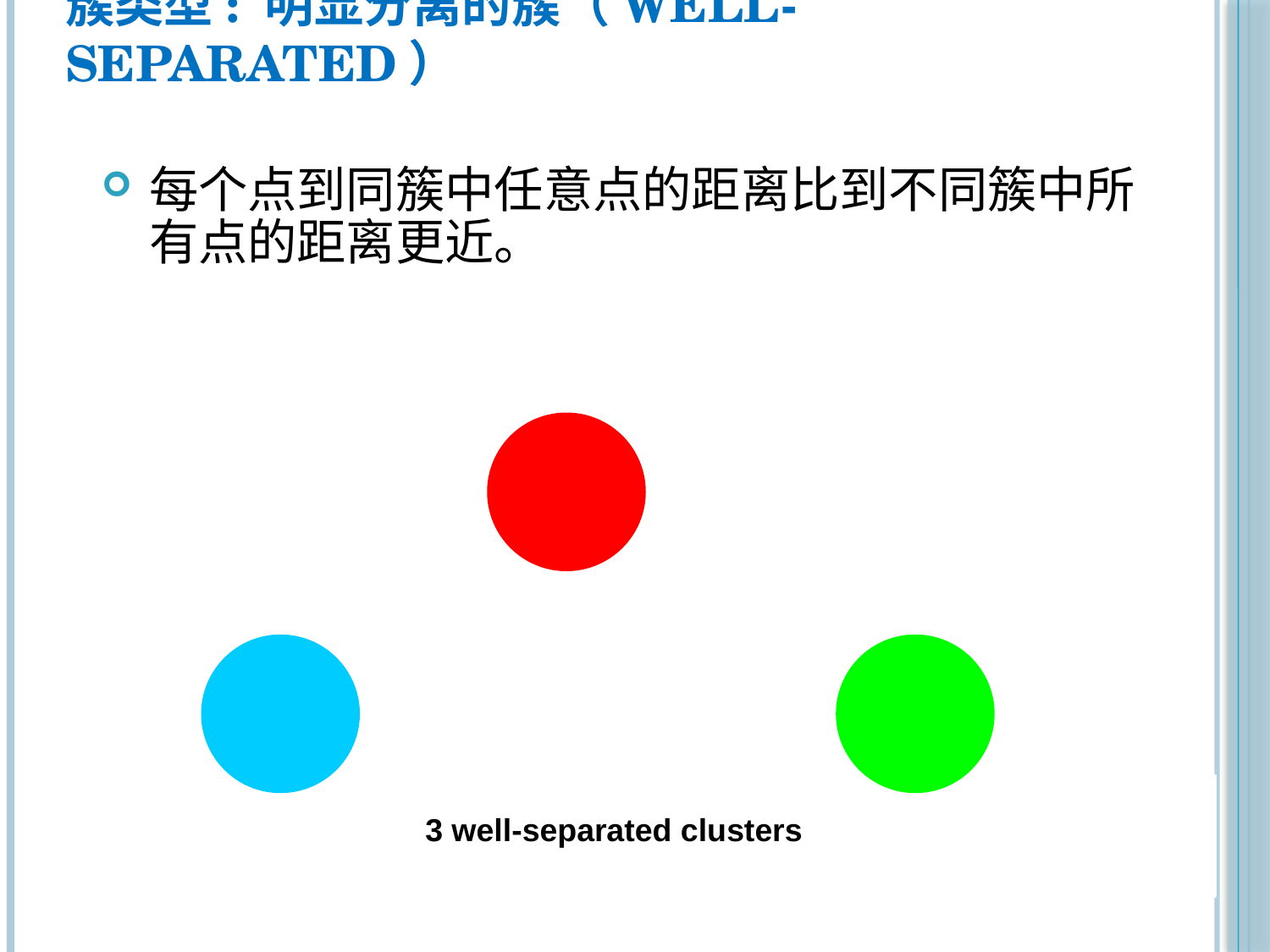

# 簇类型: 明显分离的簇（Well-Separated）
每个点到同簇中任意点的距离比到不同簇中所有点的距离更近。

3 well-separated clusters